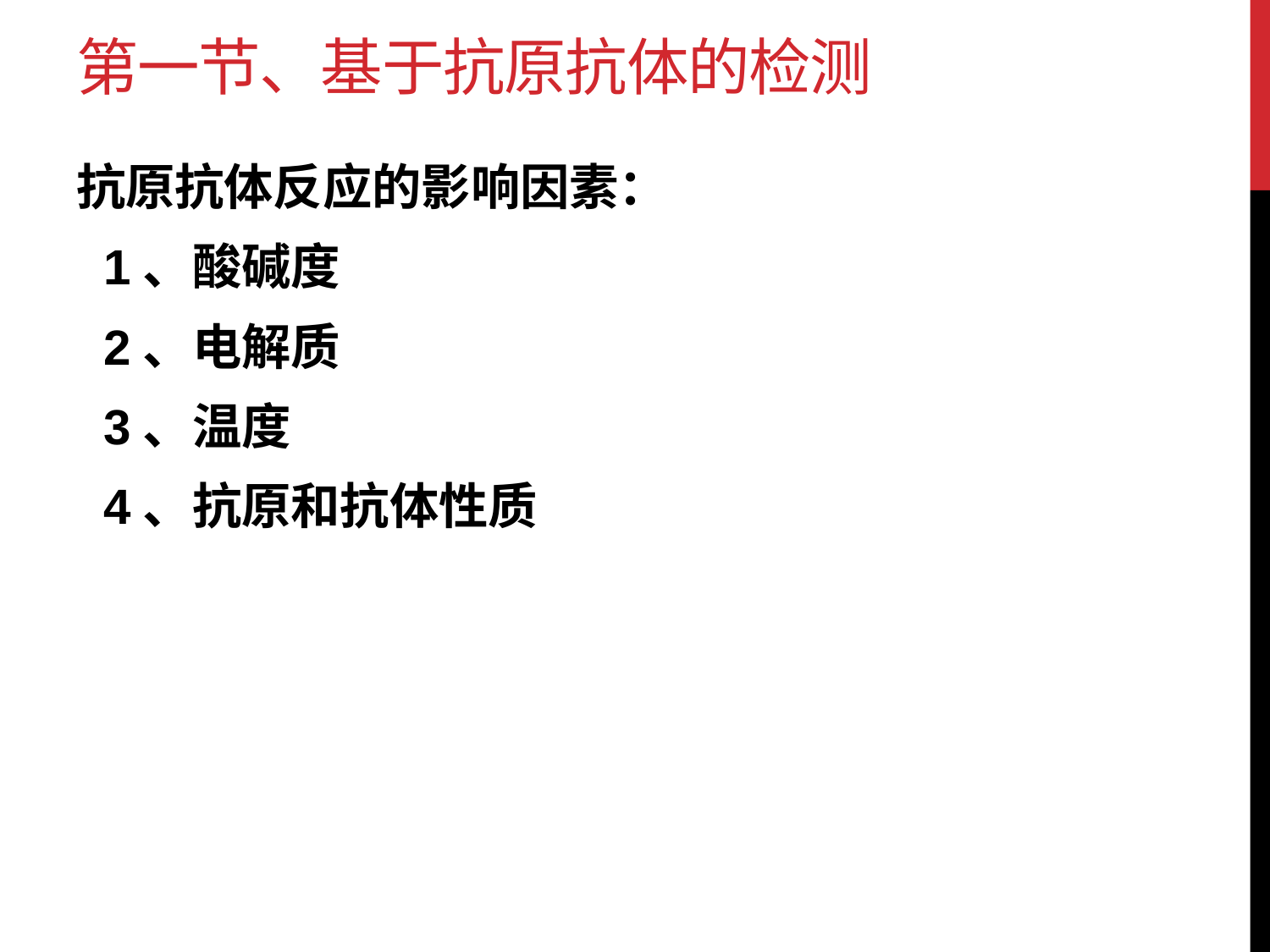

# 第一节、基于抗原抗体的检测
抗原抗体反应的影响因素：
  1、酸碱度
  2、电解质
  3、温度
  4、抗原和抗体性质